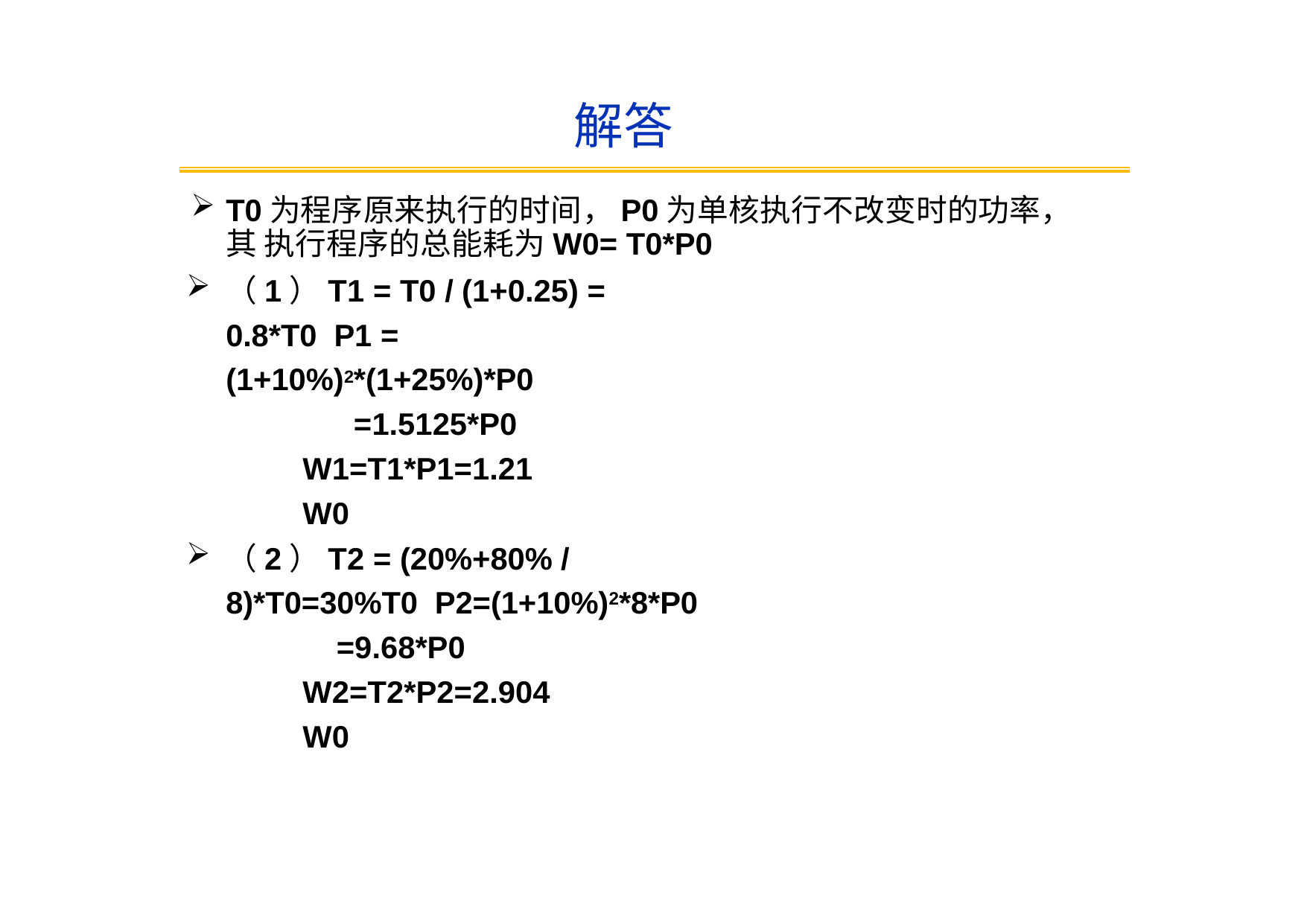

# 解答
T0为程序原来执行的时间，P0为单核执行不改变时的功率，其 执行程序的总能耗为W0= T0*P0
（1）T1 = T0 / (1+0.25) = 0.8*T0  P1 = (1+10%)2*(1+25%)*P0
=1.5125*P0  W1=T1*P1=1.21 W0
（2）T2 = (20%+80% / 8)*T0=30%T0  P2=(1+10%)2*8*P0
=9.68*P0  W2=T2*P2=2.904 W0